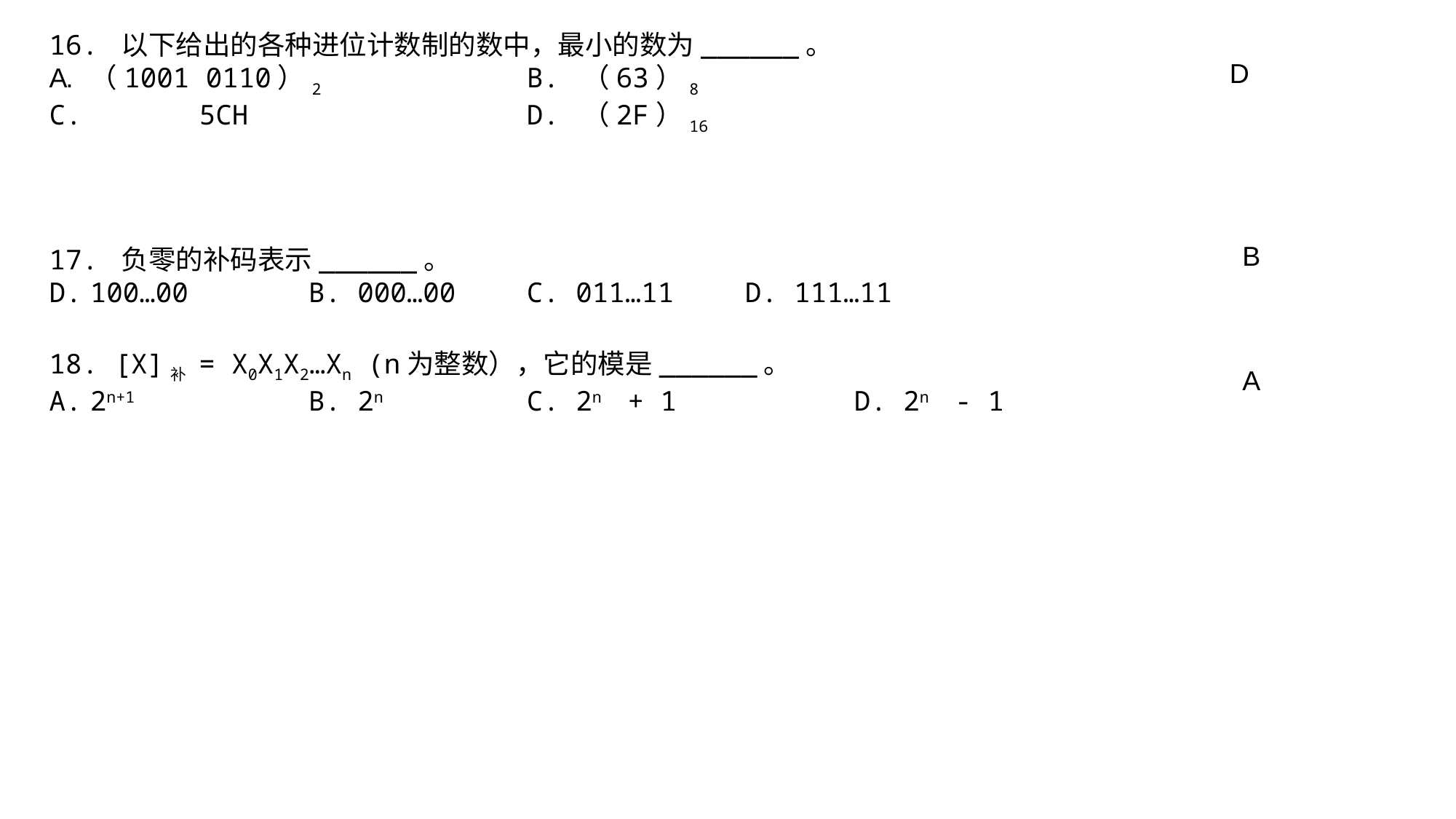

16. 以下给出的各种进位计数制的数中，最小的数为______。
（1001 0110）2		B. （63）8
 		5CH			D. （2F）16

17. 负零的补码表示______。
100…00		B. 000…00  	C. 011…11	D. 111…11
D
B
18. [X]补 = X0X1X2…Xn (n为整数），它的模是______。
2n+1		B. 2n  		C. 2n  + 1		D. 2n  - 1
A